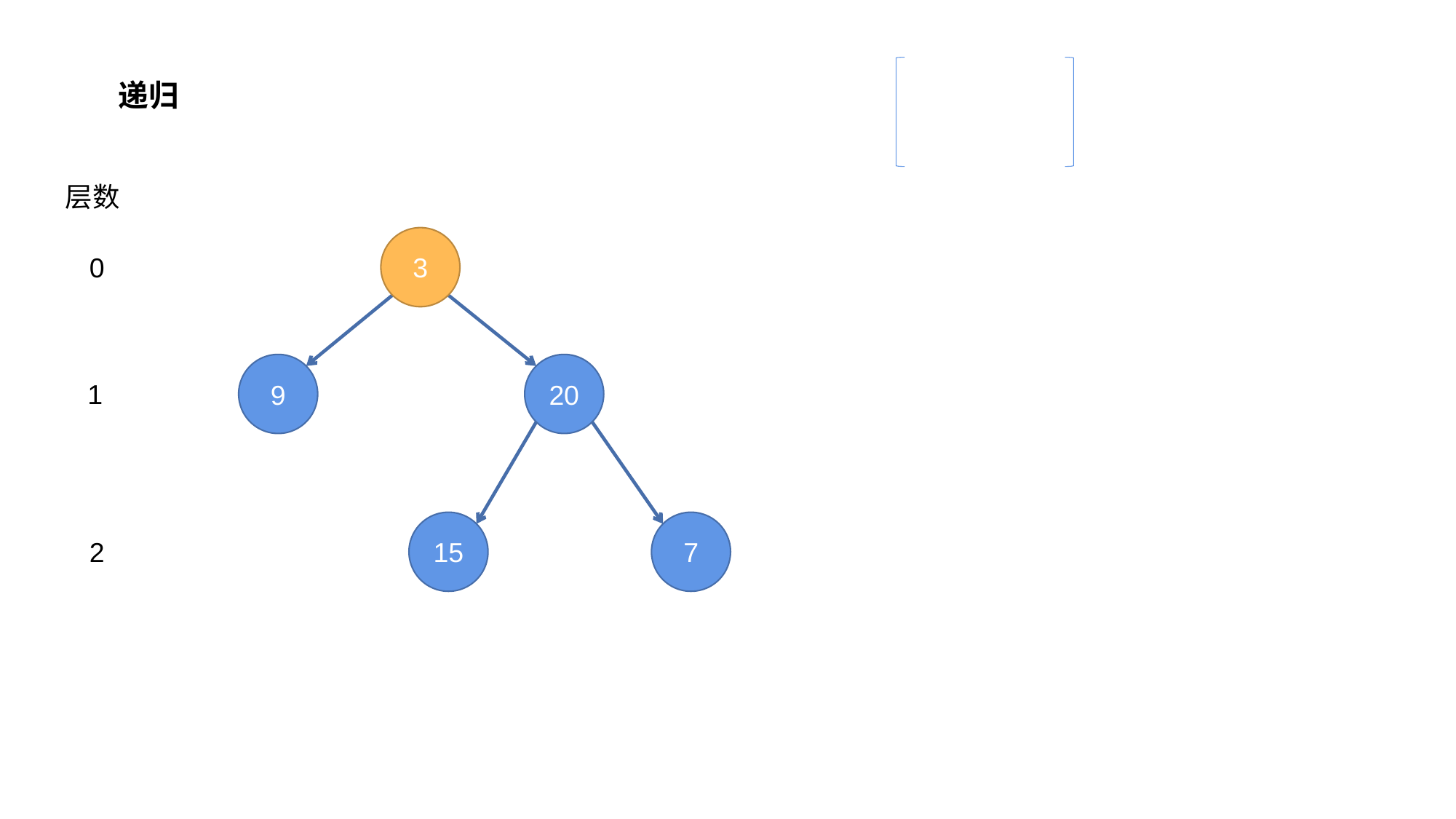

递归
层数
0
1
2
3
9
20
15
7